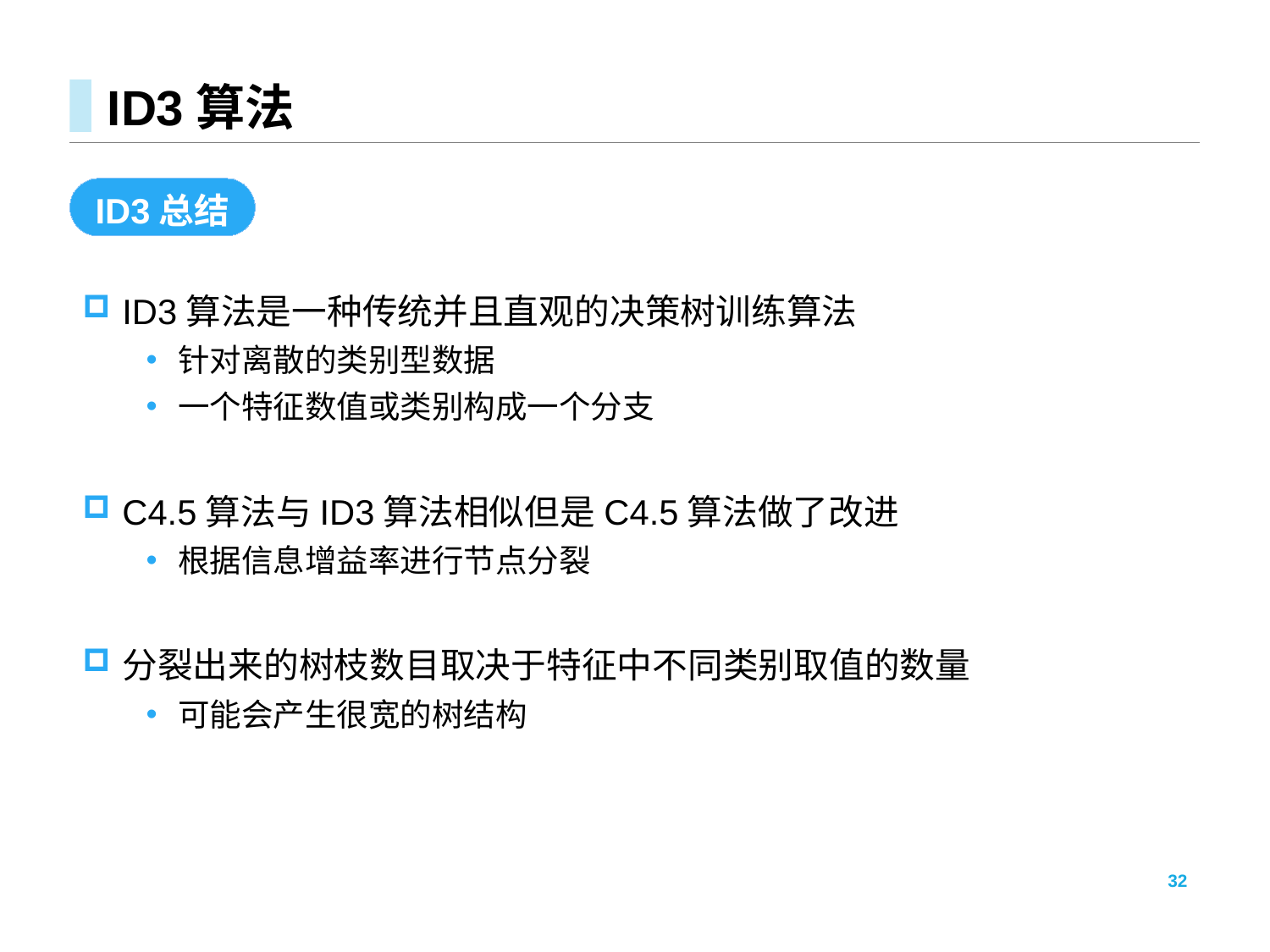

# ID3算法
ID3总结
ID3算法是一种传统并且直观的决策树训练算法
针对离散的类别型数据
一个特征数值或类别构成一个分支

C4.5算法与ID3算法相似但是C4.5算法做了改进
根据信息增益率进行节点分裂

分裂出来的树枝数目取决于特征中不同类别取值的数量
可能会产生很宽的树结构
32